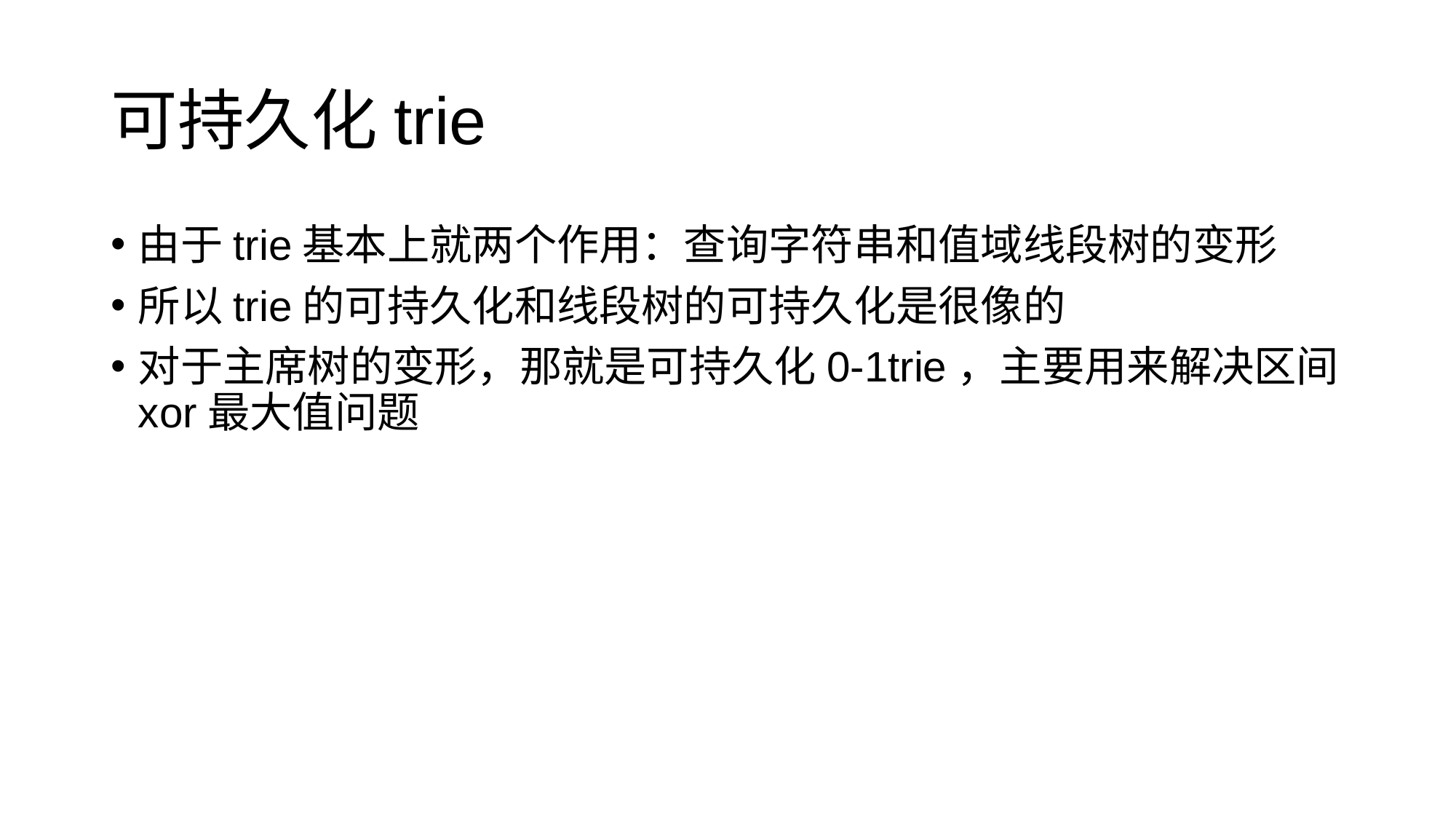

# 可持久化trie
由于trie基本上就两个作用：查询字符串和值域线段树的变形
所以trie的可持久化和线段树的可持久化是很像的
对于主席树的变形，那就是可持久化0-1trie，主要用来解决区间xor最大值问题